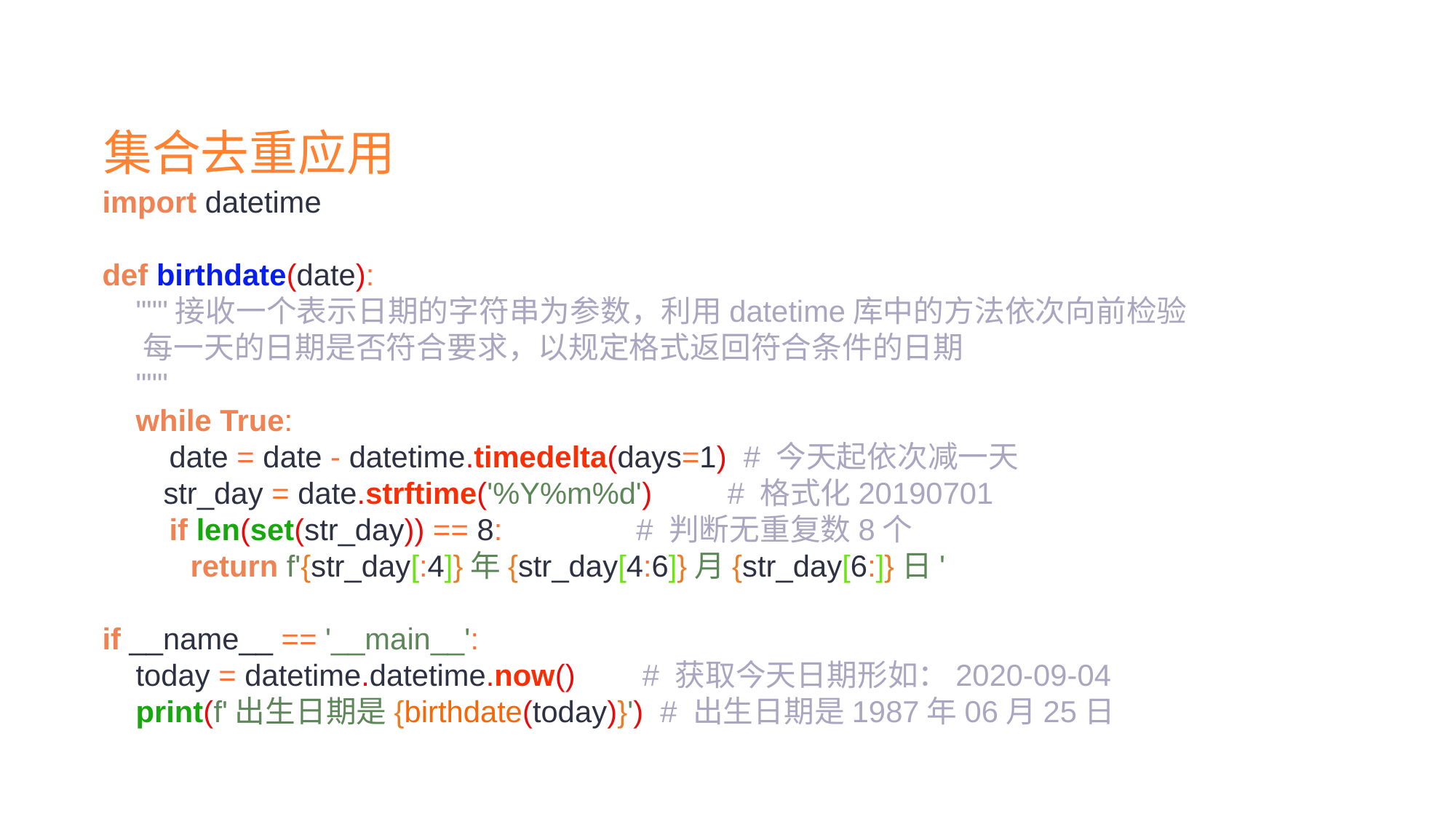

集合去重应用
import datetime
def birthdate(date):
    """接收一个表示日期的字符串为参数，利用datetime库中的方法依次向前检验
     每一天的日期是否符合要求，以规定格式返回符合条件的日期
    """
    while True:
        date = date - datetime.timedelta(days=1)  # 今天起依次减一天
        str_day = date.strftime('%Y%m%d')         # 格式化20190701
        if len(set(str_day)) == 8:                # 判断无重复数8个
            return f'{str_day[:4]}年{str_day[4:6]}月{str_day[6:]}日'
if __name__ == '__main__':
    today = datetime.datetime.now()        # 获取今天日期形如：2020-09-04
    print(f'出生日期是{birthdate(today)}')  # 出生日期是1987年06月25日